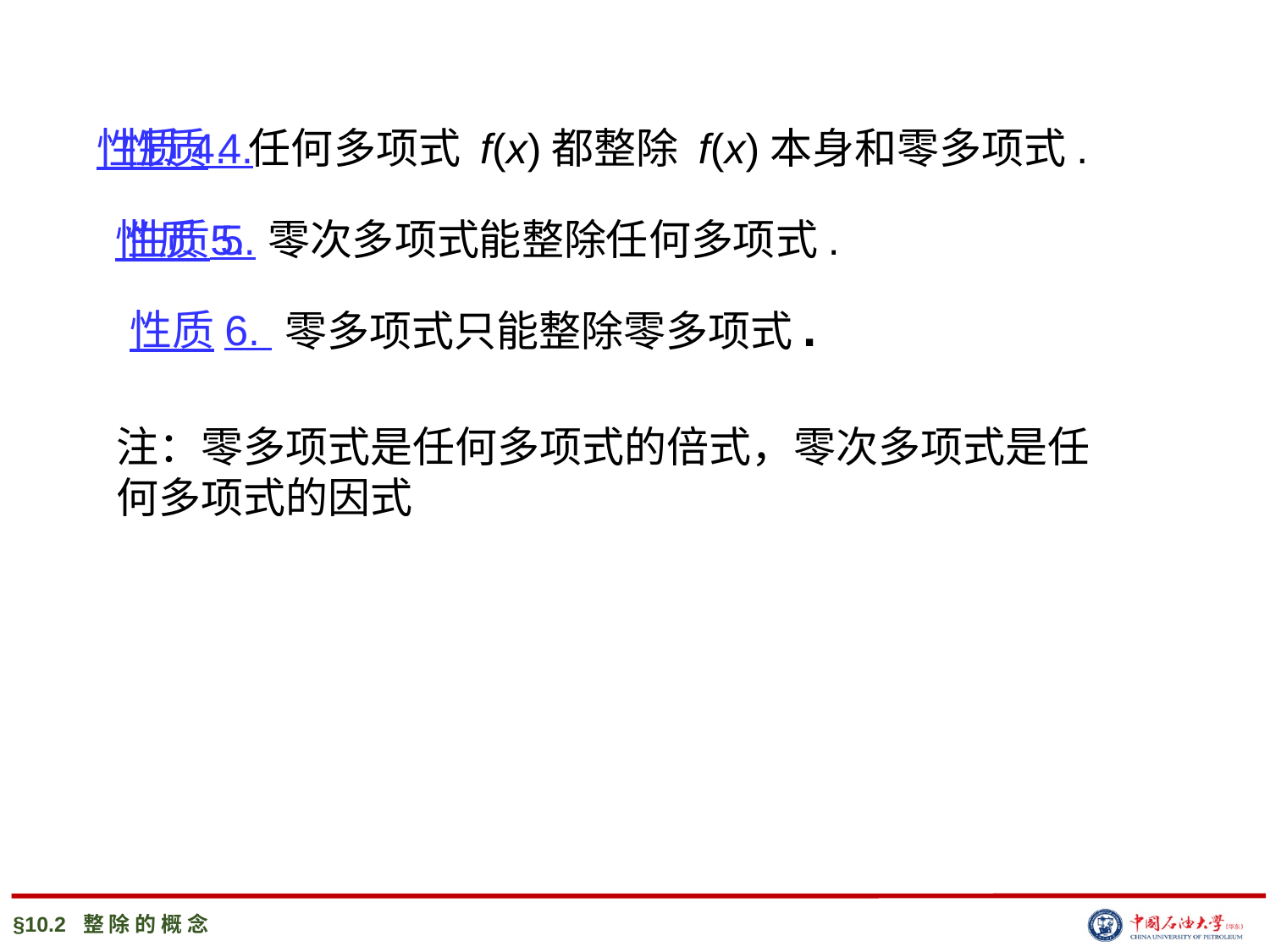

性质4.
性质4. 任何多项式 f(x)都整除 f(x)本身和零多项式.
性质5.
性质5. 零次多项式能整除任何多项式.
零多项式只能整除零多项式.
性质6.
注：零多项式是任何多项式的倍式，零次多项式是任何多项式的因式